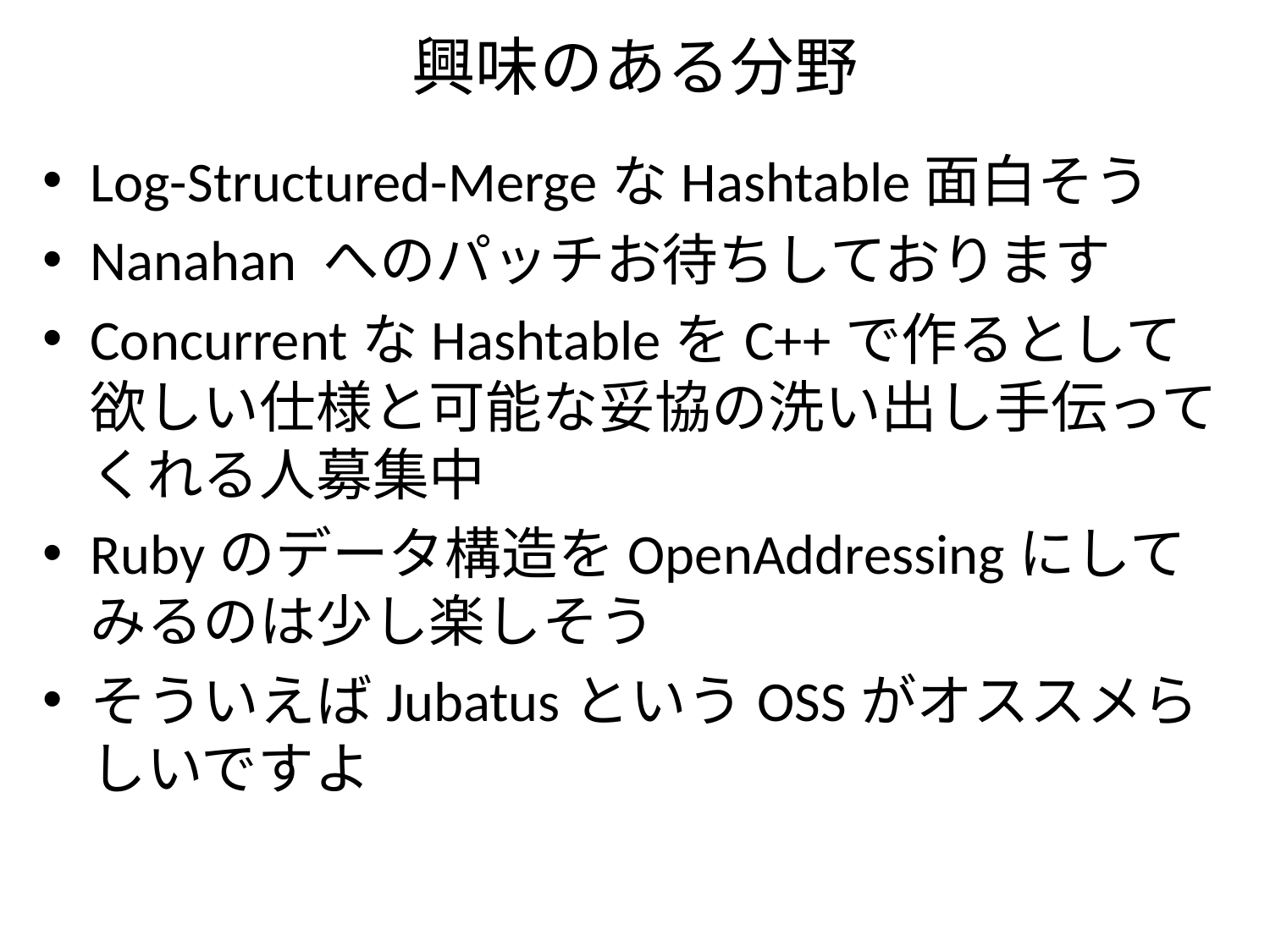

# 興味のある分野
Log-Structured-MergeなHashtable面白そう
Nanahan へのパッチお待ちしております
ConcurrentなHashtableをC++で作るとして欲しい仕様と可能な妥協の洗い出し手伝ってくれる人募集中
Rubyのデータ構造をOpenAddressingにしてみるのは少し楽しそう
そういえばJubatusというOSSがオススメらしいですよ